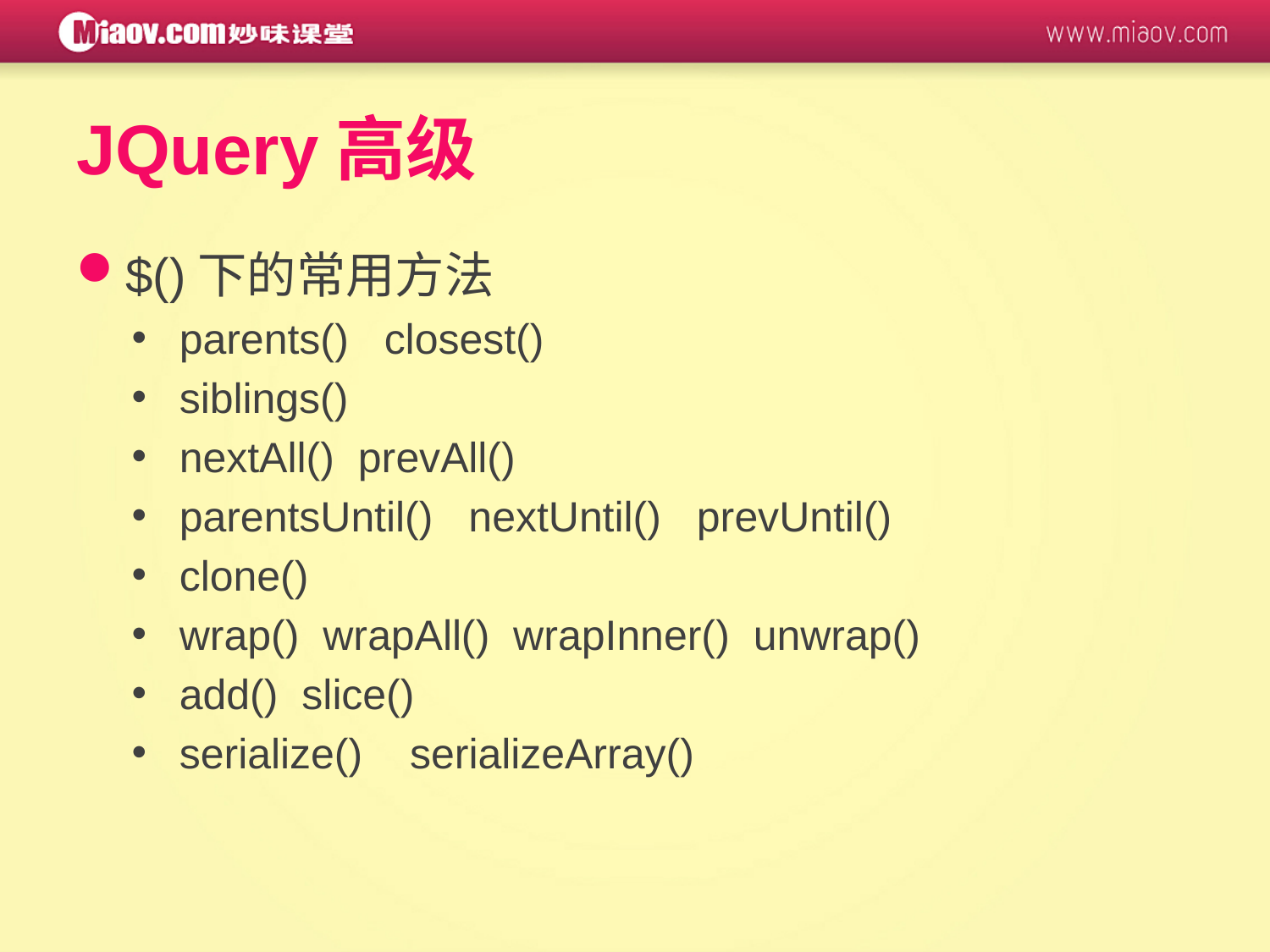

# JQuery高级
$()下的常用方法
parents()   closest()
siblings()
nextAll()  prevAll()
parentsUntil()   nextUntil()   prevUntil()
clone()
wrap()  wrapAll()  wrapInner()  unwrap()
add()  slice()
serialize()    serializeArray()